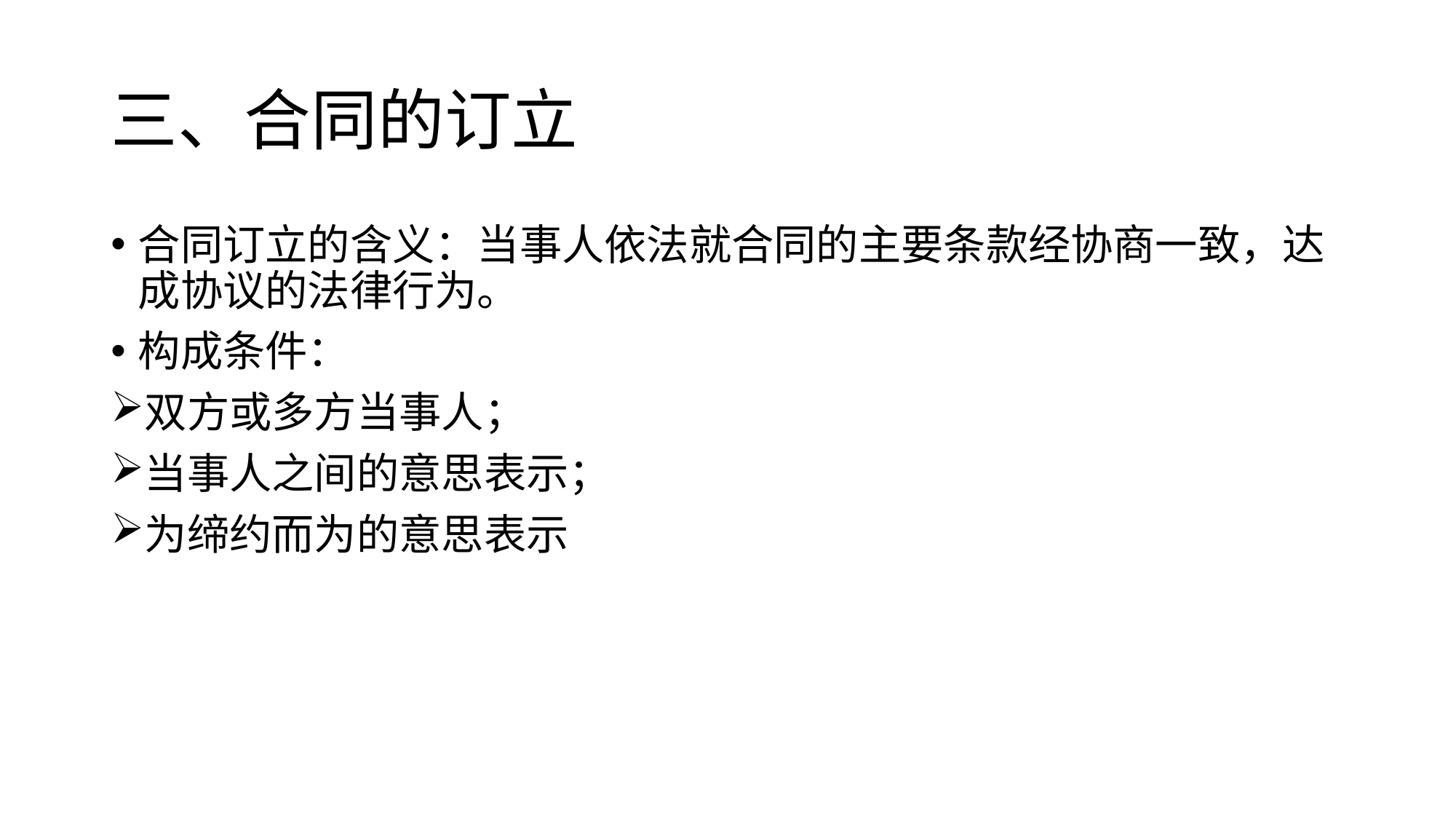

# 三、合同的订立
合同订立的含义：当事人依法就合同的主要条款经协商一致，达成协议的法律行为。
构成条件：
双方或多方当事人；
当事人之间的意思表示；
为缔约而为的意思表示